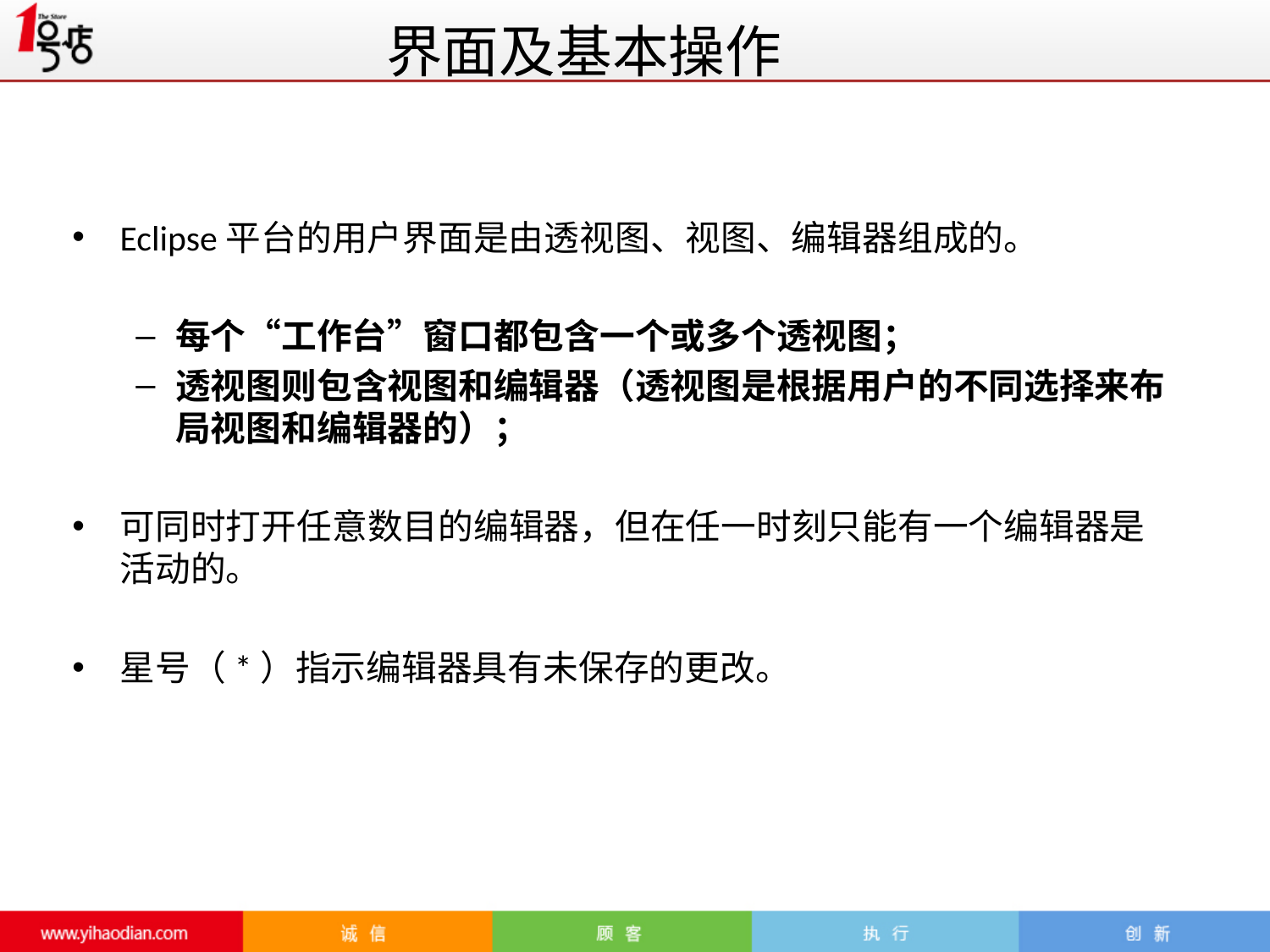

界面及基本操作
Eclipse平台的用户界面是由透视图、视图、编辑器组成的。

每个“工作台”窗口都包含一个或多个透视图；
透视图则包含视图和编辑器（透视图是根据用户的不同选择来布局视图和编辑器的）；

可同时打开任意数目的编辑器，但在任一时刻只能有一个编辑器是活动的。

星号（*）指示编辑器具有未保存的更改。